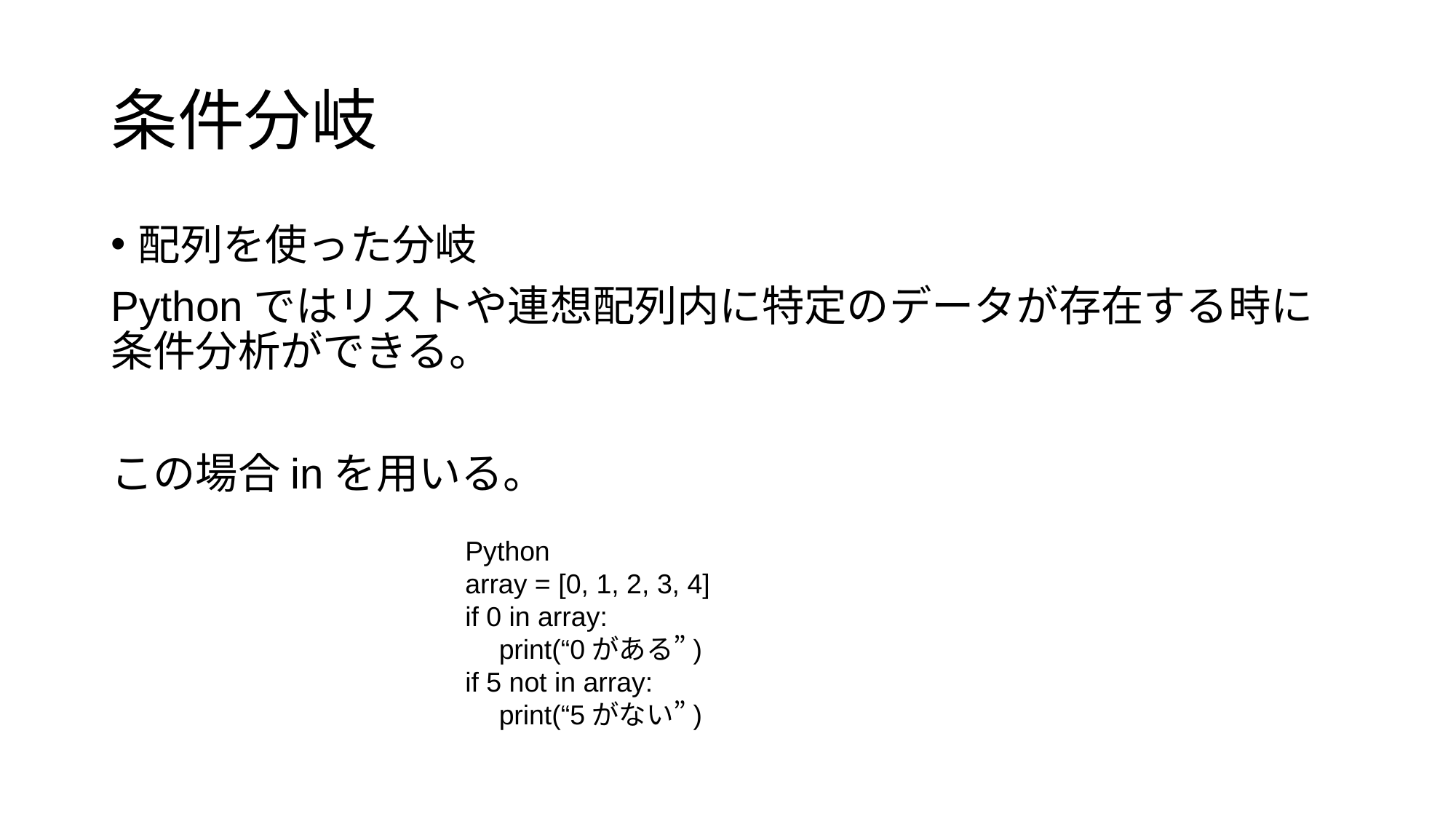

# 条件分岐
配列を使った分岐
Pythonではリストや連想配列内に特定のデータが存在する時に条件分析ができる。

この場合inを用いる。
Python
array = [0, 1, 2, 3, 4]
if 0 in array:
　print(“0がある”)
if 5 not in array:
　print(“5がない”)